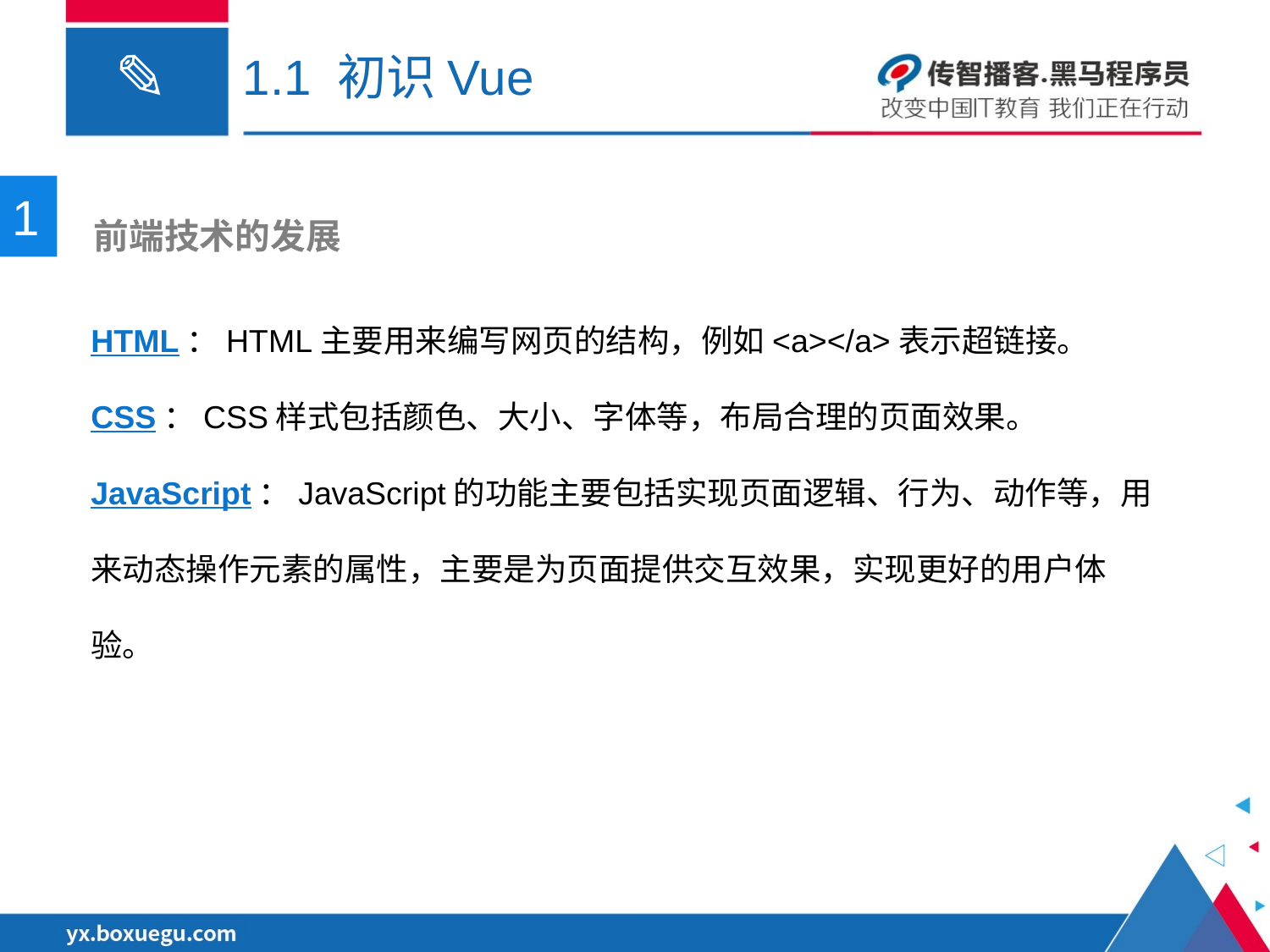

# 1.1 初识Vue

1
  前端技术的发展
HTML：HTML主要用来编写网页的结构，例如<a></a>表示超链接。
CSS：CSS样式包括颜色、大小、字体等，布局合理的页面效果。
JavaScript：JavaScript的功能主要包括实现页面逻辑、行为、动作等，用来动态操作元素的属性，主要是为页面提供交互效果，实现更好的用户体验。